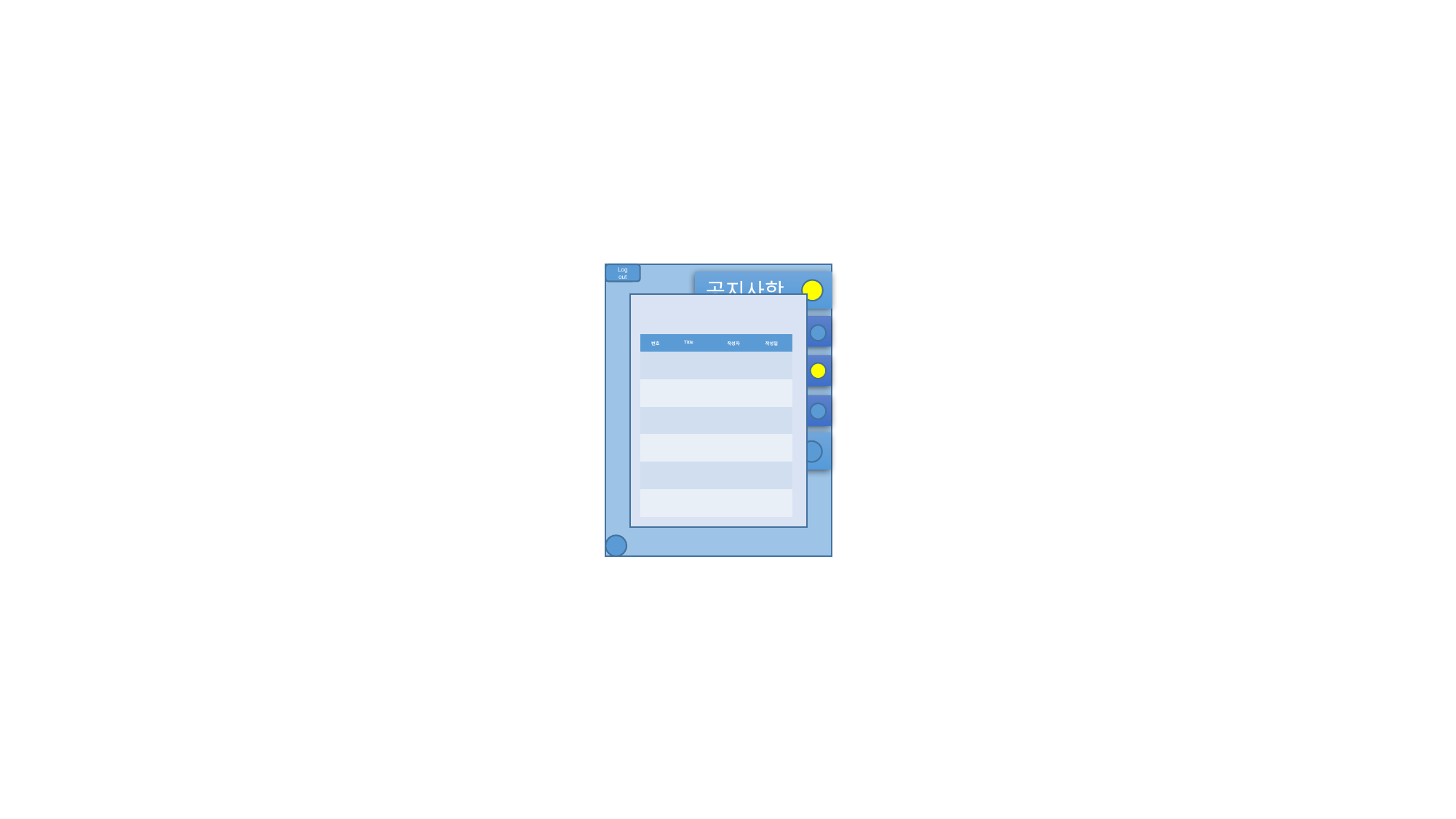

Log out
공지사항

학교

| 번호 | Title | 작성자 | 작성일 |
| --- | --- | --- | --- |
|  |  |  |  |
|  |  |  |  |
|  |  |  |  |
|  |  |  |  |
|  |  |  |  |
|  |  |  |  |
학과

학회

게시판